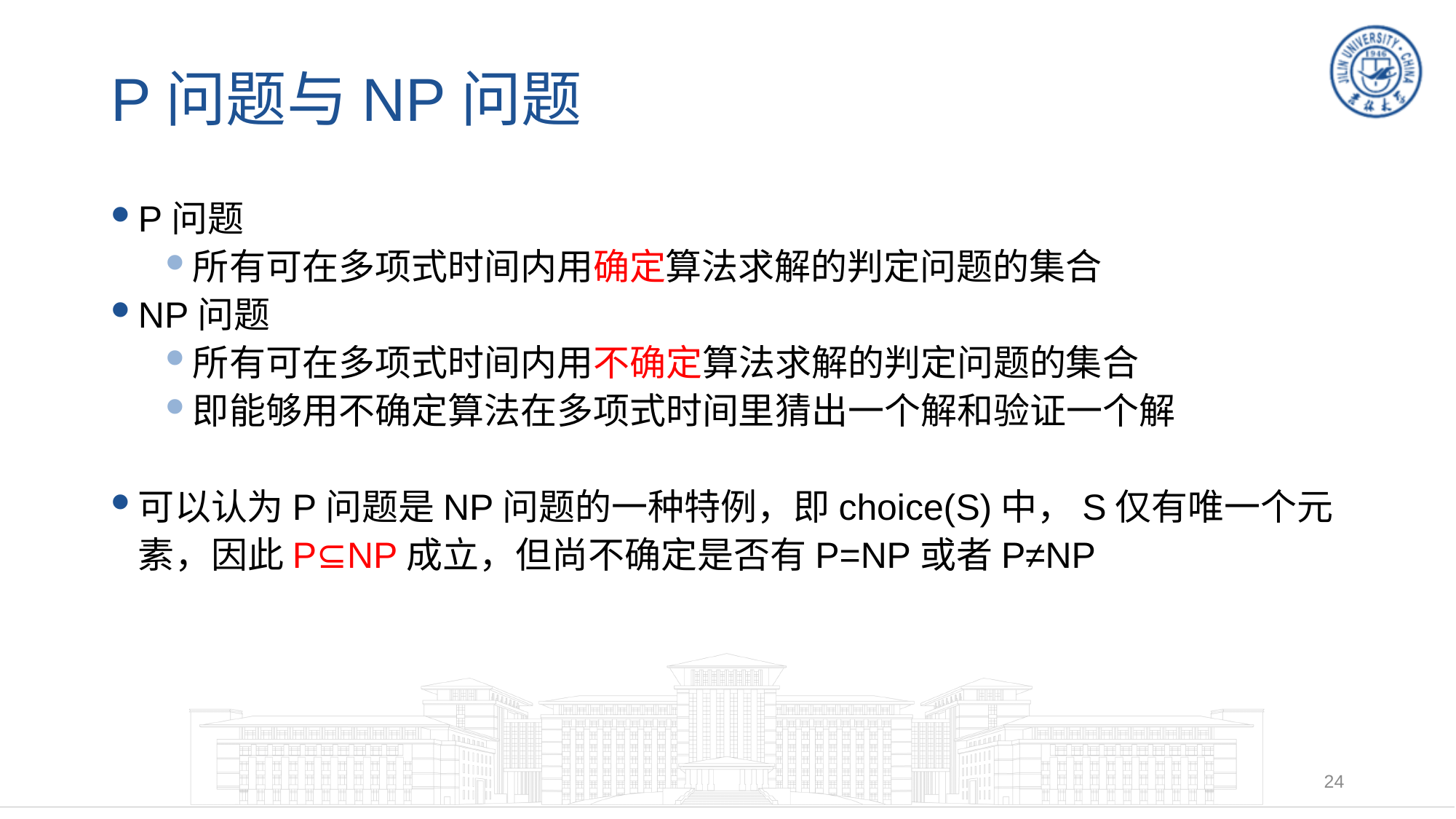

# P问题与NP问题
P问题
所有可在多项式时间内用确定算法求解的判定问题的集合
NP问题
所有可在多项式时间内用不确定算法求解的判定问题的集合
即能够用不确定算法在多项式时间里猜出一个解和验证一个解

可以认为P问题是NP问题的一种特例，即choice(S)中，S仅有唯一个元素，因此P⊆NP成立，但尚不确定是否有P=NP或者P≠NP
24